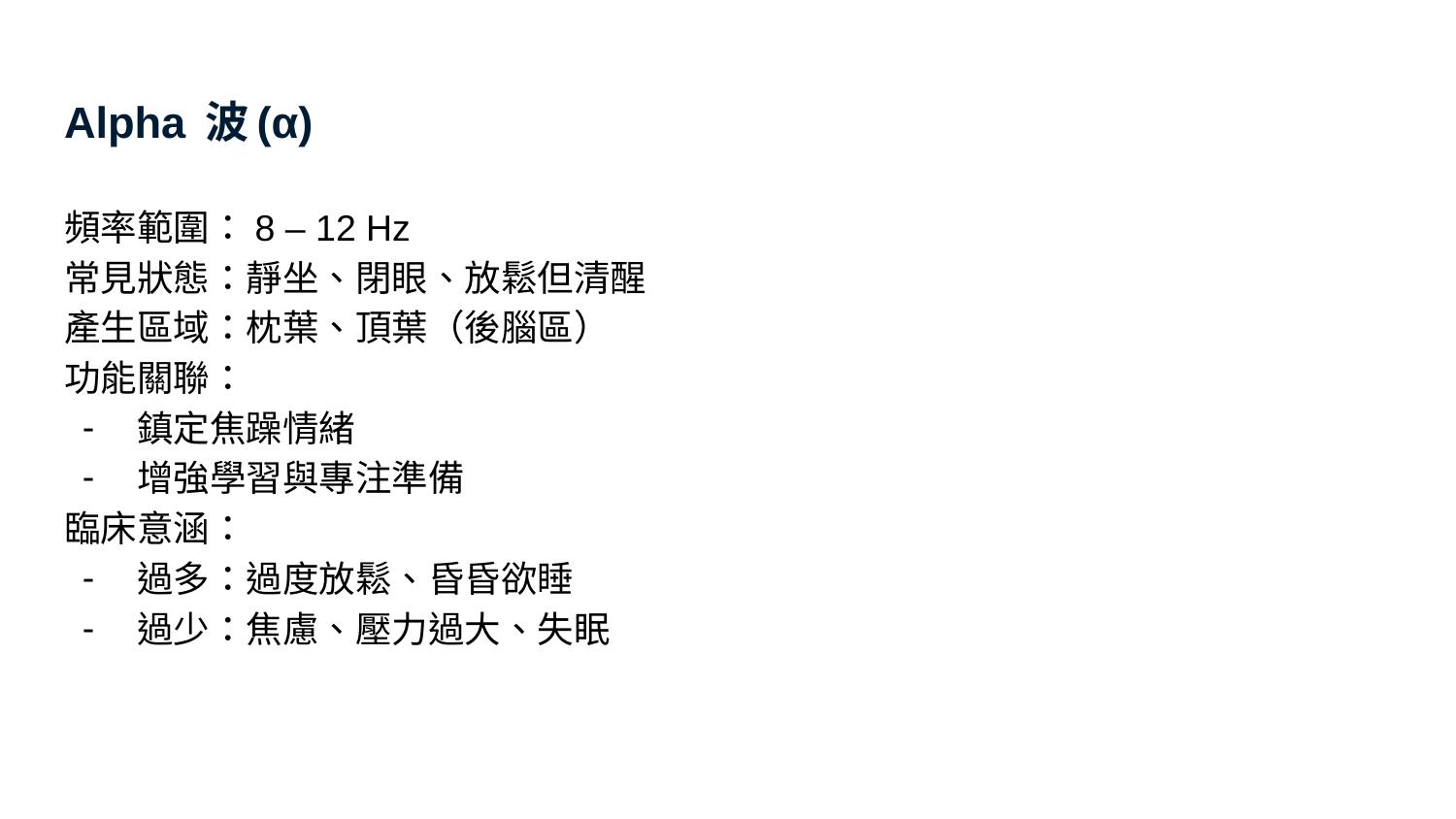

# Alpha 波(α)
頻率範圍：8 – 12 Hz
常見狀態：靜坐、閉眼、放鬆但清醒
產生區域：枕葉、頂葉（後腦區）
功能關聯：
鎮定焦躁情緒
增強學習與專注準備
臨床意涵：
過多：過度放鬆、昏昏欲睡
過少：焦慮、壓力過大、失眠